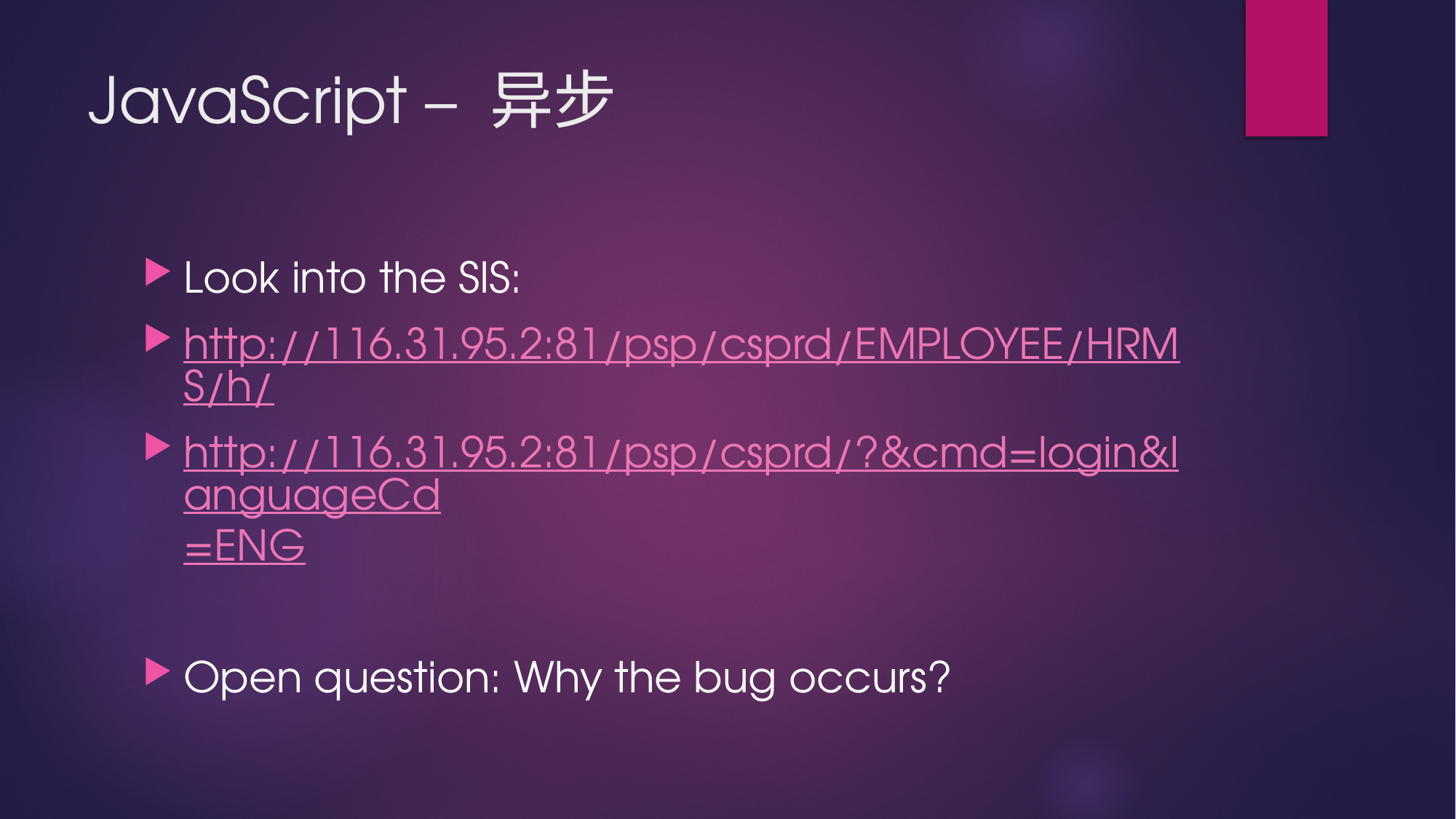

# JavaScript – 异步
Look into the SIS:
http://116.31.95.2:81/psp/csprd/EMPLOYEE/HRMS/h/
http://116.31.95.2:81/psp/csprd/?&cmd=login&languageCd=ENG

Open question: Why the bug occurs?